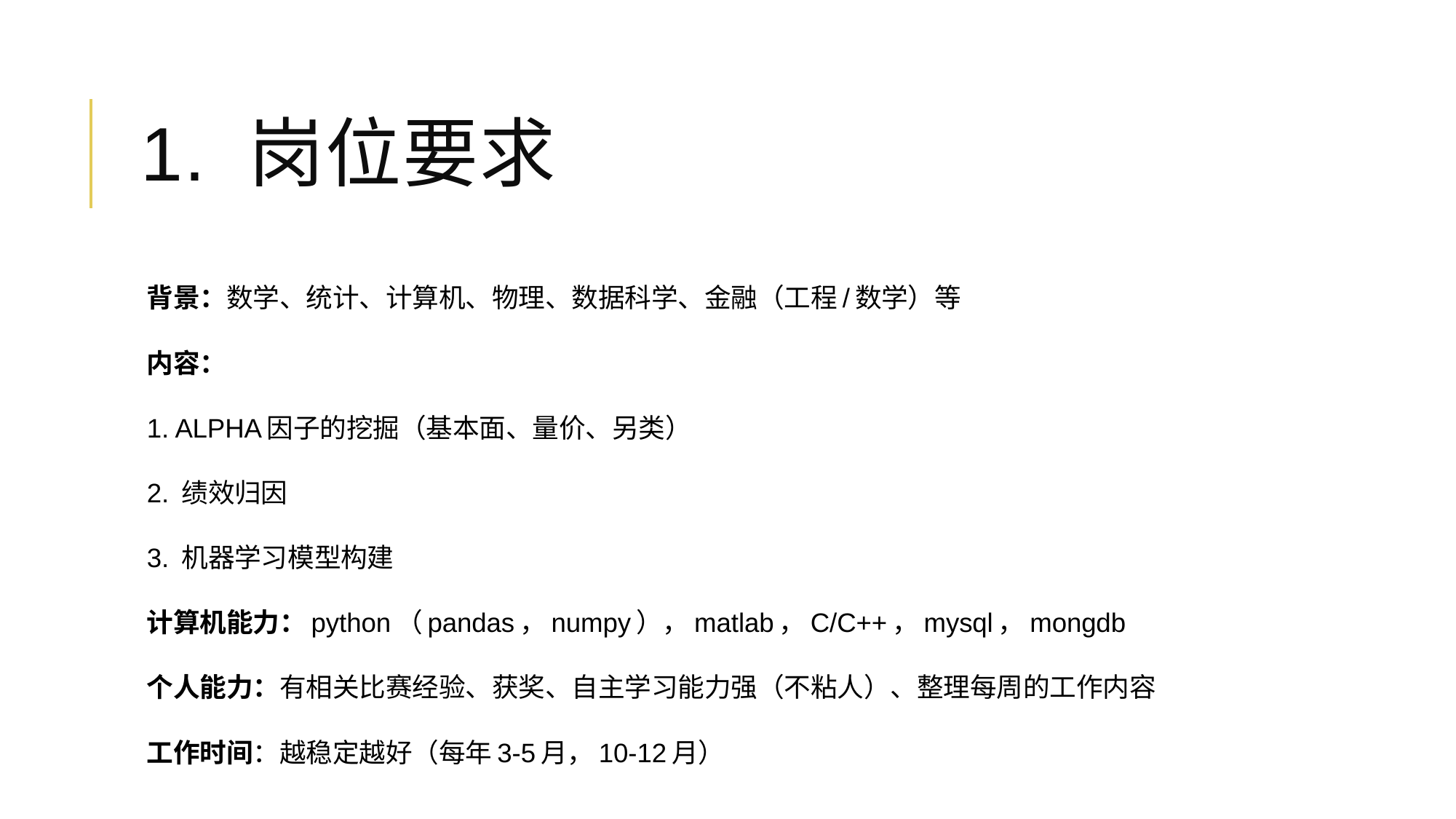

# 1. 岗位要求
背景：数学、统计、计算机、物理、数据科学、金融（工程/数学）等
内容：
1. ALPHA因子的挖掘（基本面、量价、另类）
2. 绩效归因
3. 机器学习模型构建
计算机能力：python（pandas，numpy），matlab，C/C++，mysql，mongdb
个人能力：有相关比赛经验、获奖、自主学习能力强（不粘人）、整理每周的工作内容
工作时间：越稳定越好（每年3-5月，10-12月）